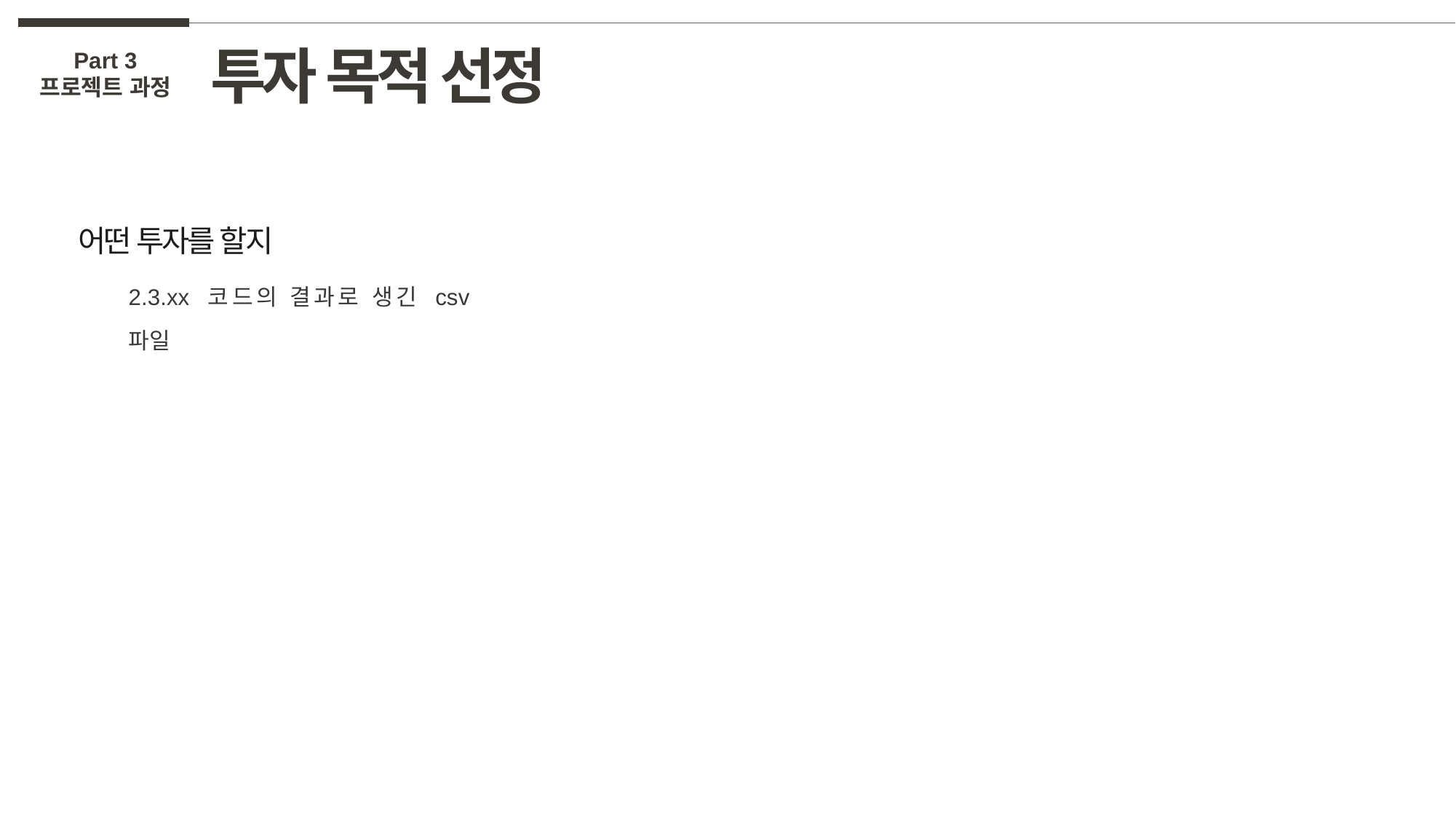

투자 목적 선정
Part 3
프로젝트 과정
어떤 투자를 할지
2.3.xx 코드의 결과로 생긴 csv 파일